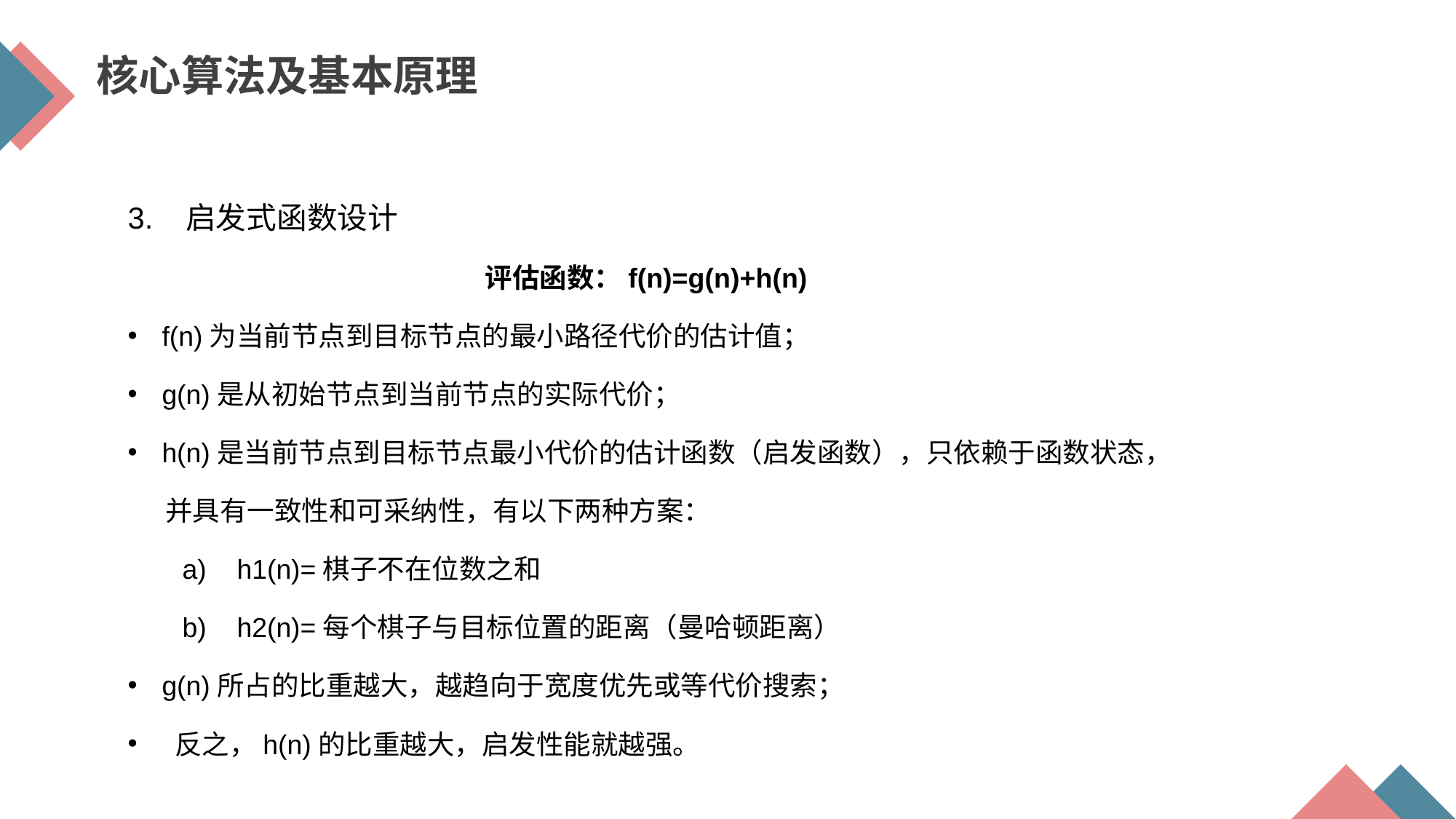

核心算法及基本原理
3.   启发式函数设计
评估函数：f(n)=g(n)+h(n)
f(n)为当前节点到目标节点的最小路径代价的估计值；
g(n)是从初始节点到当前节点的实际代价；
h(n)是当前节点到目标节点最小代价的估计函数（启发函数），只依赖于函数状态，
     并具有一致性和可采纳性，有以下两种方案：
a)	h1(n)=棋子不在位数之和
b)	h2(n)=每个棋子与目标位置的距离（曼哈顿距离）
g(n)所占的比重越大，越趋向于宽度优先或等代价搜索；
 反之，h(n)的比重越大，启发性能就越强。